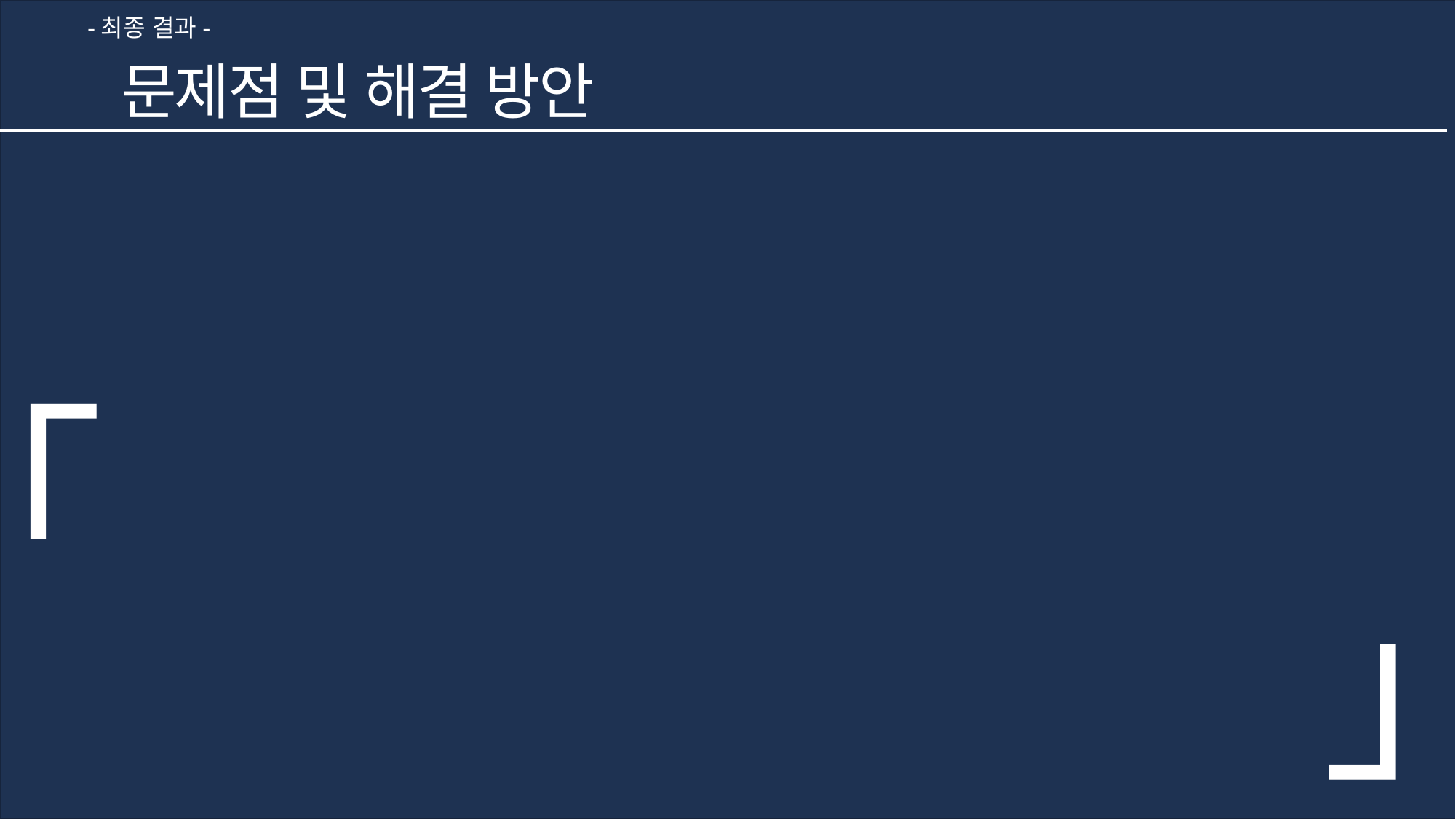

-최종 결과-
문제점 및 해결 방안
 「
」